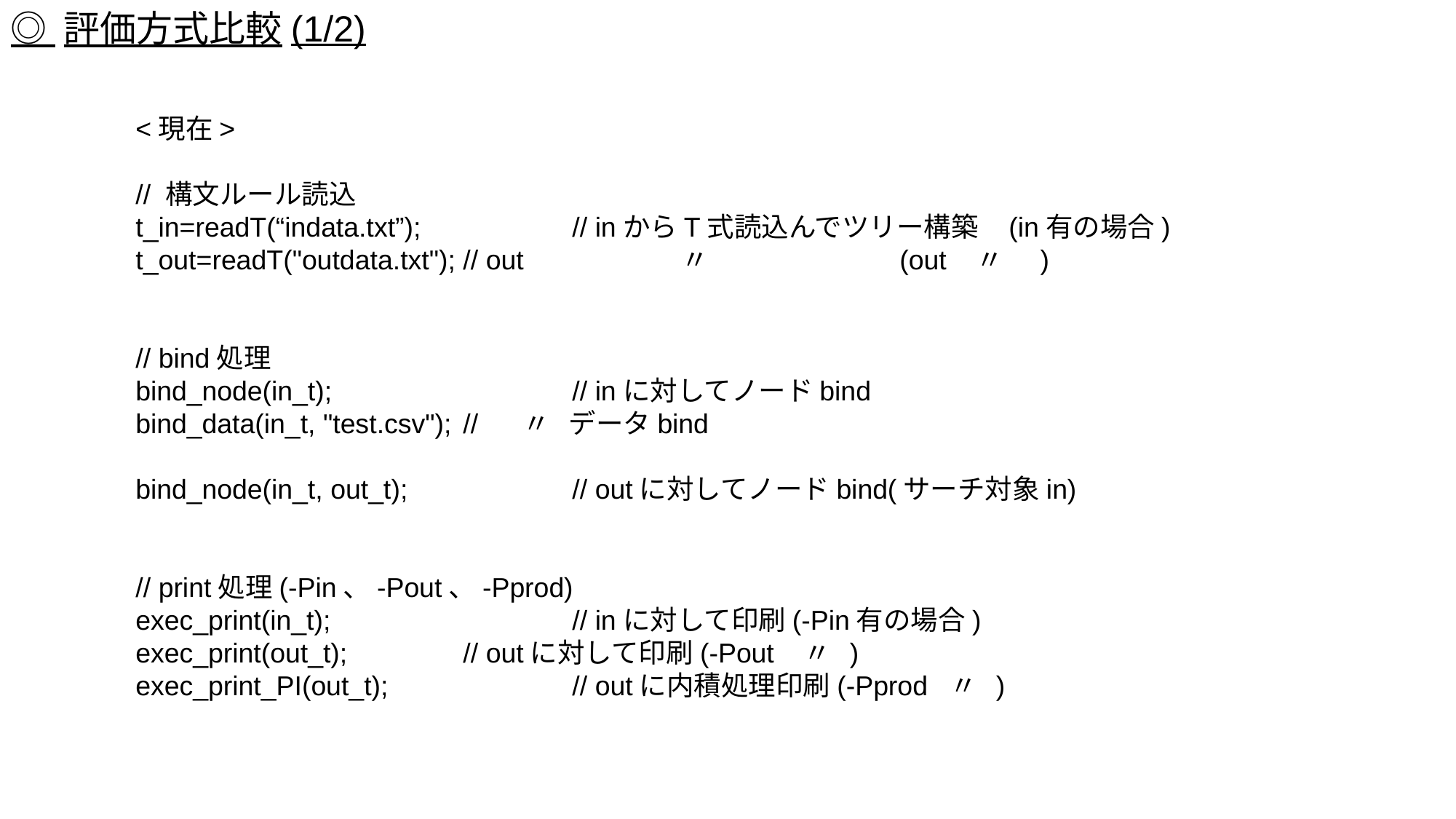

◎ 評価方式比較(1/2)
<現在>

// 構文ルール読込
t_in=readT(“indata.txt”);		// inからT式読込んでツリー構築	(in有の場合)
t_out=readT("outdata.txt");	// out		〃		(out   〃	    )

// bind処理
bind_node(in_t);			// inに対してノードbind
bind_data(in_t, "test.csv");	//     〃   データbind

bind_node(in_t, out_t);		// outに対してノードbind(サーチ対象in)

// print処理(-Pin、-Pout、-Pprod)
exec_print(in_t);			// inに対して印刷(-Pin有の場合)
exec_print(out_t);		// outに対して印刷(-Pout   〃  )
exec_print_PI(out_t);		// outに内積処理印刷(-Pprod  〃  )